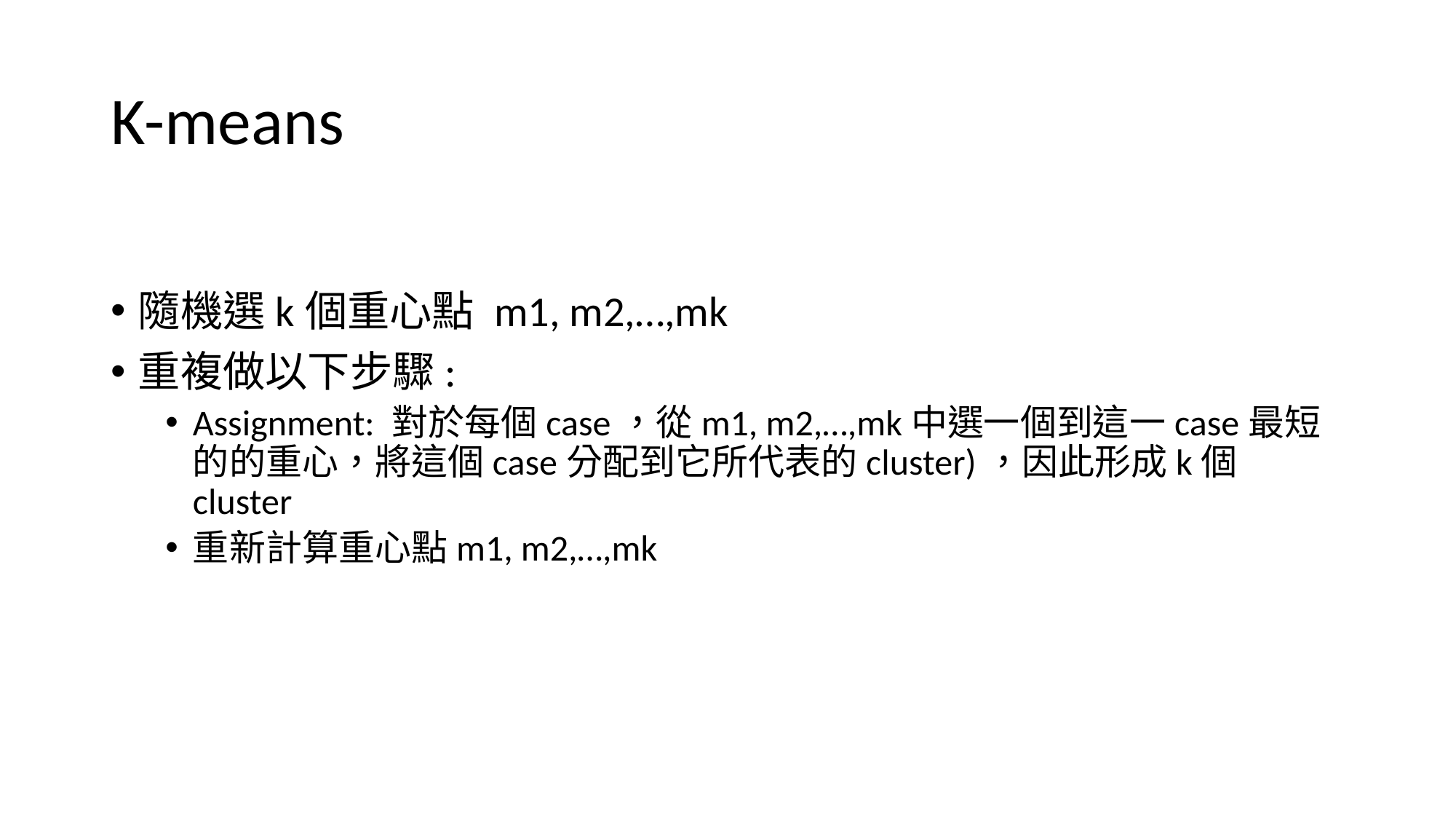

# K-means

隨機選k個重心點 m1, m2,…,mk
重複做以下步驟:
Assignment: 對於每個case，從m1, m2,…,mk中選一個到這一case最短的的重心，將這個case分配到它所代表的cluster)，因此形成k個cluster
重新計算重心點m1, m2,…,mk